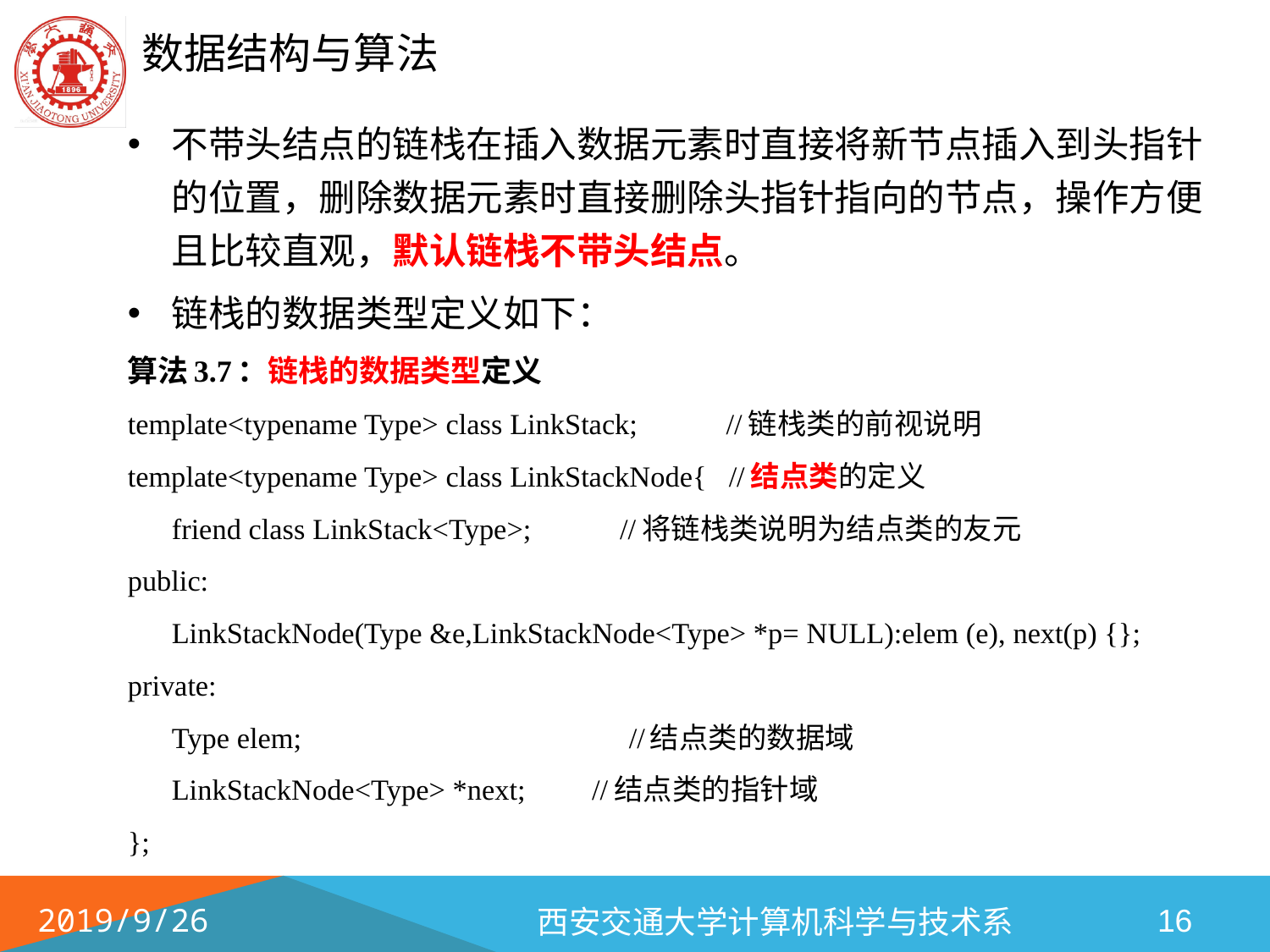

不带头结点的链栈在插入数据元素时直接将新节点插入到头指针的位置，删除数据元素时直接删除头指针指向的节点，操作方便且比较直观，默认链栈不带头结点。
链栈的数据类型定义如下：
算法3.7：链栈的数据类型定义
template<typename Type> class LinkStack;            //链栈类的前视说明
template<typename Type> class LinkStackNode{   //结点类的定义
    	friend class LinkStack<Type>;            //将链栈类说明为结点类的友元
public:
    	LinkStackNode(Type &e,LinkStackNode<Type> *p= NULL):elem (e), next(p) {};
private:
    	Type elem;                                 	//结点类的数据域
    	LinkStackNode<Type> *next;         //结点类的指针域
};